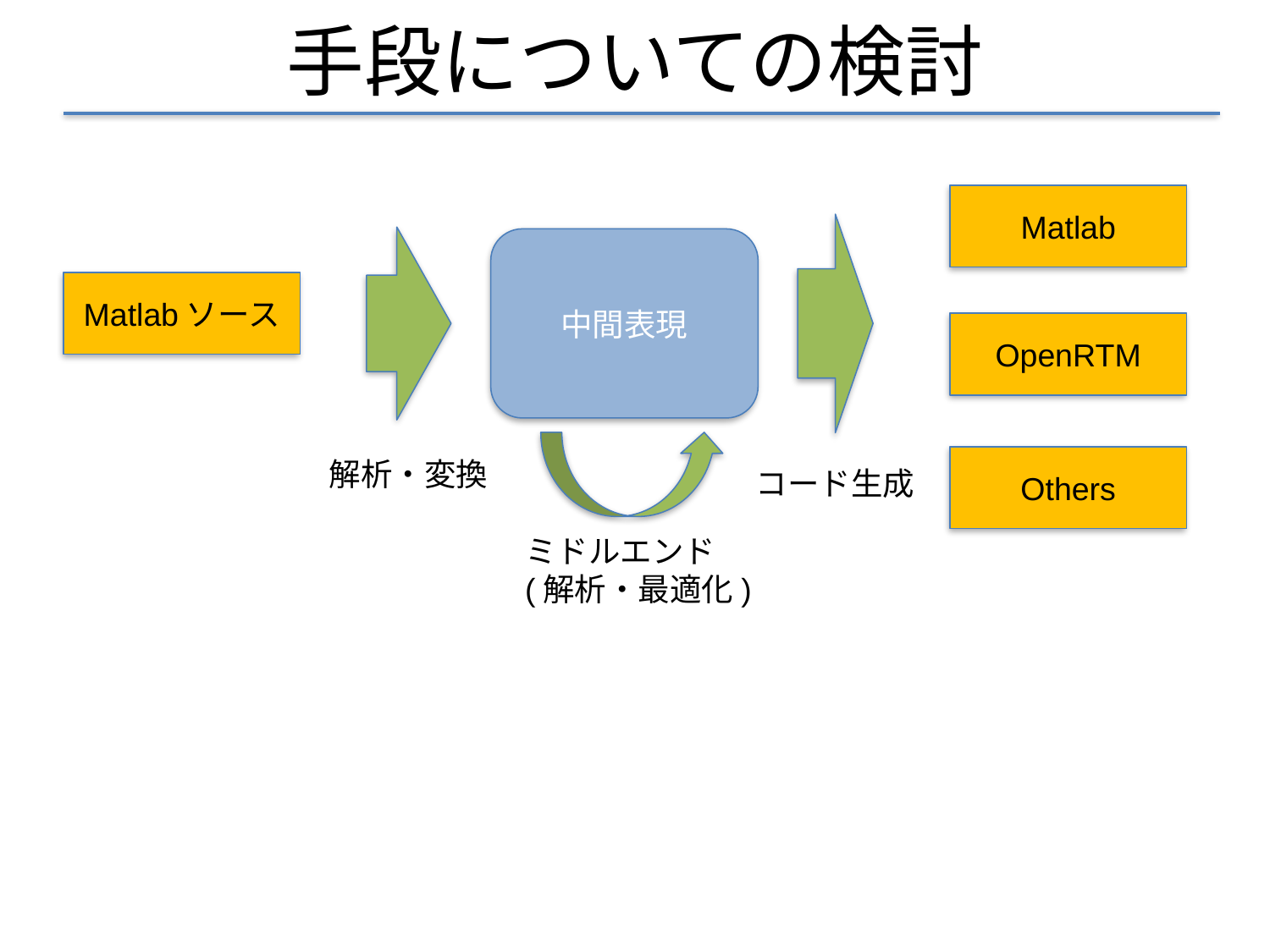

# 手段についての検討
Matlab

中間表現
Matlabソース
OpenRTM

Others
解析・変換
コード生成
ミドルエンド
(解析・最適化)